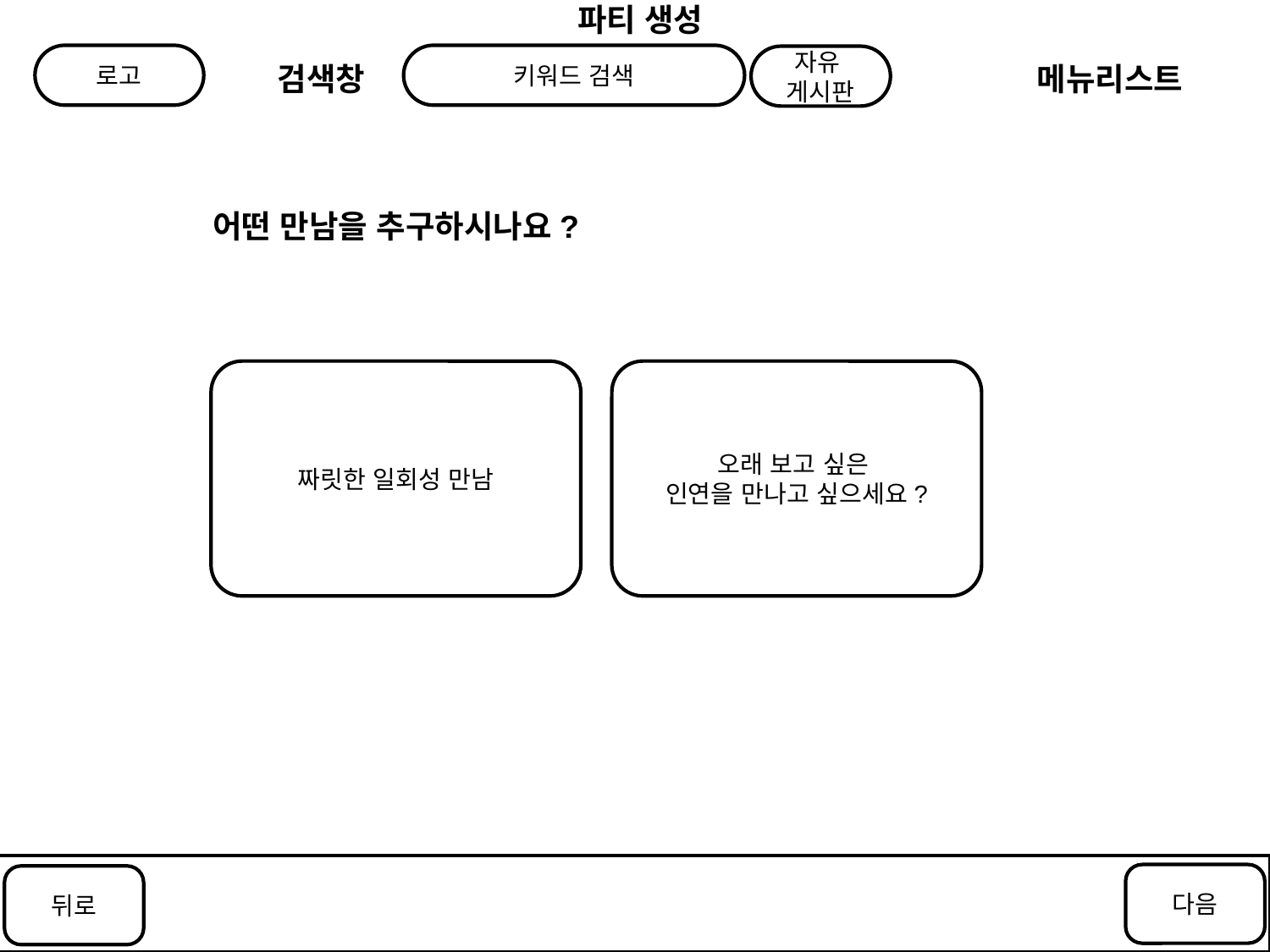

파티 생성
로고
키워드 검색
자유
게시판
검색창
메뉴리스트
어떤 만남을 추구하시나요?
짜릿한 일회성 만남
오래 보고 싶은
인연을 만나고 싶으세요?

다음
뒤로